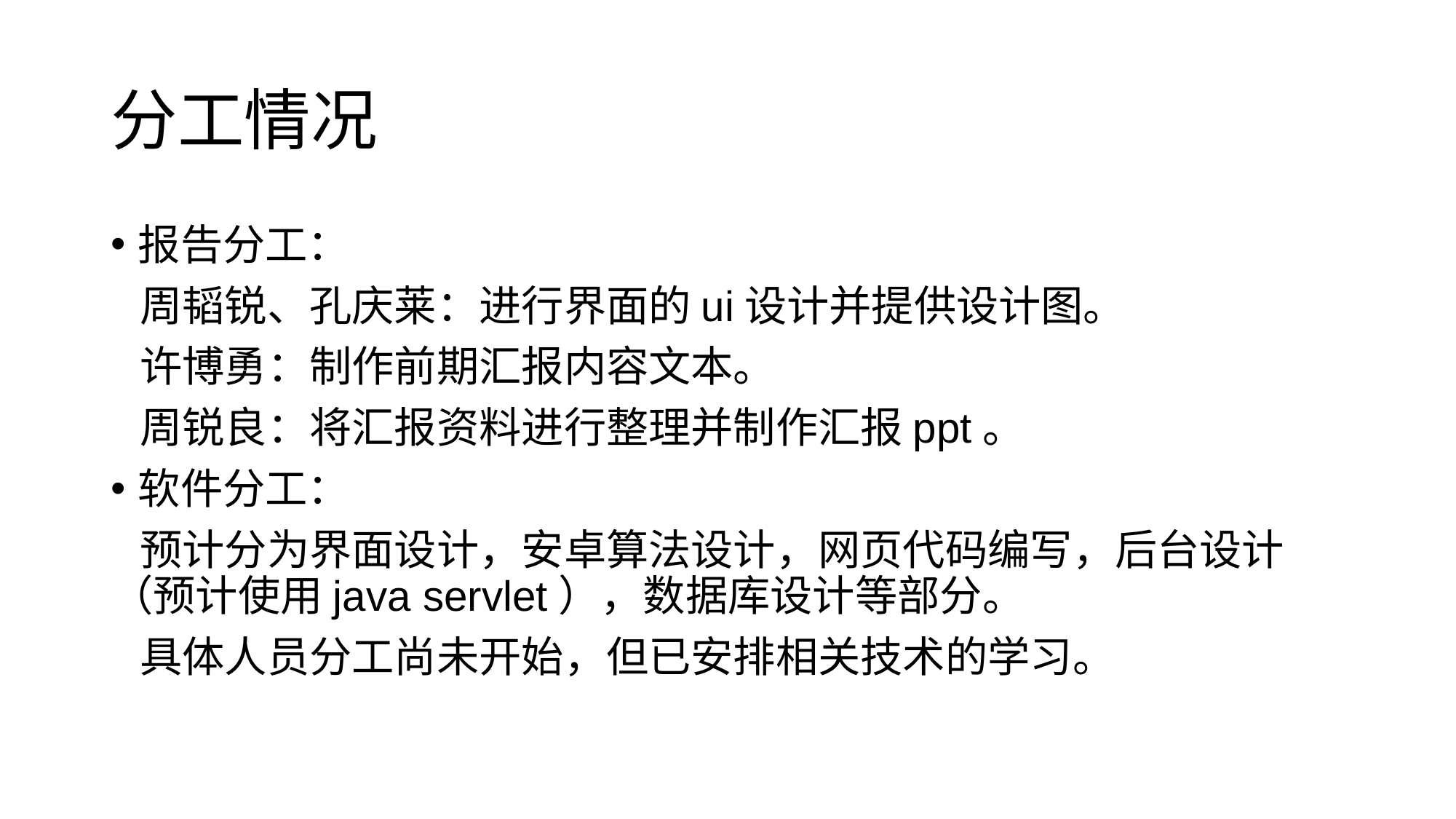

# 分工情况
报告分工：
  周韬锐、孔庆莱：进行界面的ui设计并提供设计图。
  许博勇：制作前期汇报内容文本。
  周锐良：将汇报资料进行整理并制作汇报ppt。
软件分工：
  预计分为界面设计，安卓算法设计，网页代码编写，后台设计（预计使用java servlet），数据库设计等部分。
  具体人员分工尚未开始，但已安排相关技术的学习。